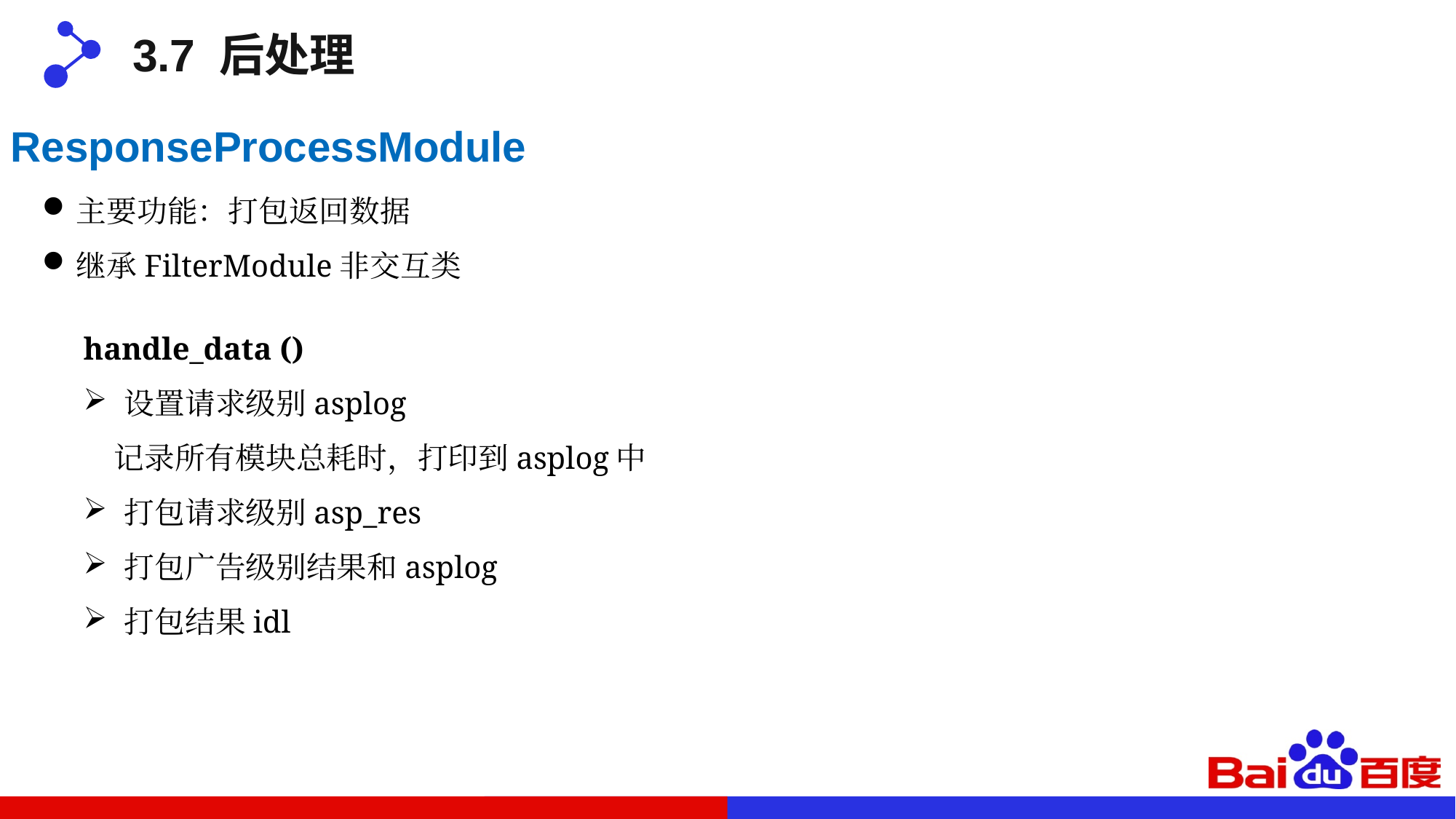

3.7 后处理
ResponseProcessModule
主要功能：打包返回数据
继承FilterModule非交互类
handle_data ()
设置请求级别asplog
   记录所有模块总耗时，打印到asplog中
打包请求级别asp_res
打包广告级别结果和asplog
打包结果idl